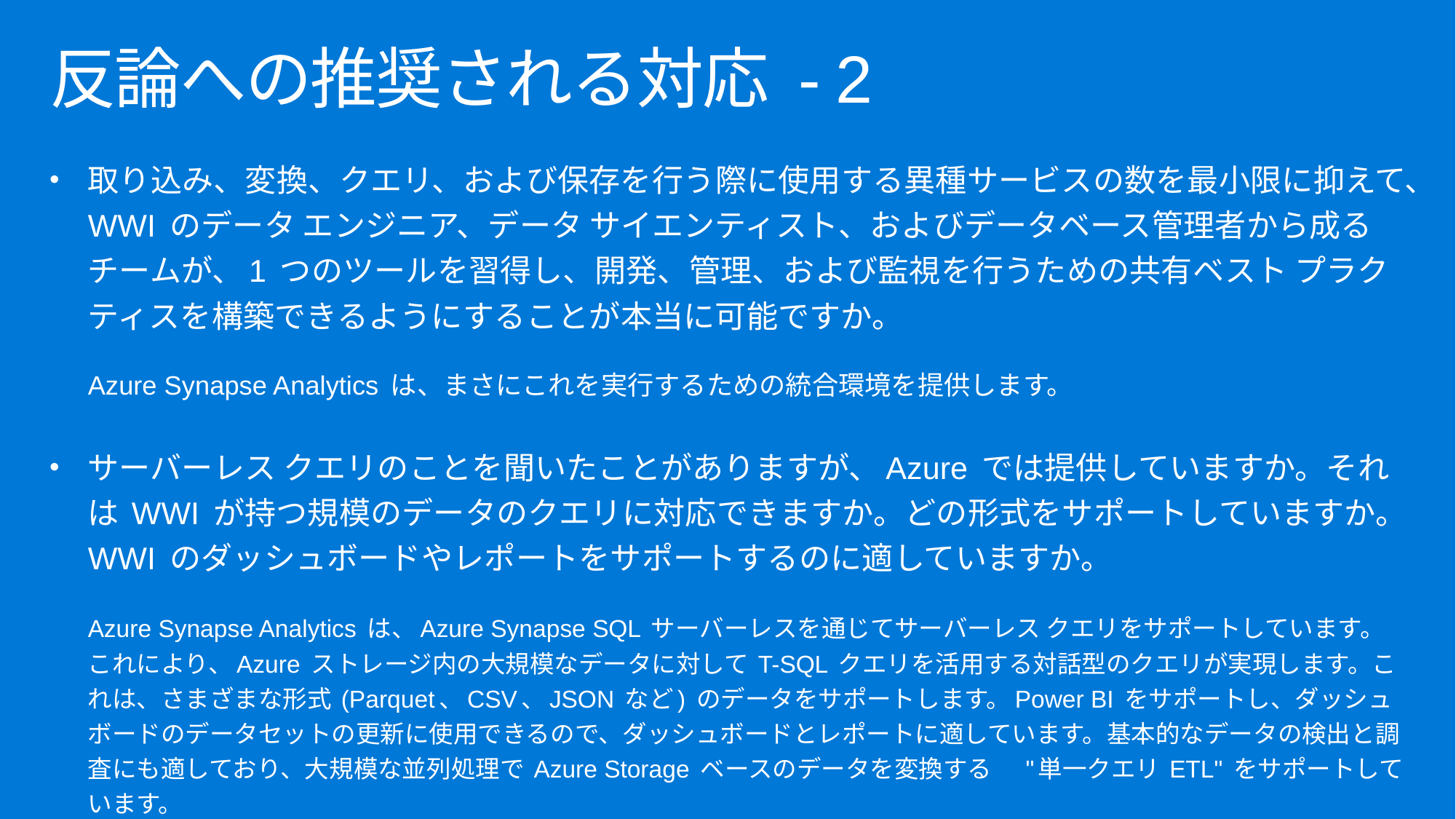

# 反論への推奨される対応 - 2
取り込み、変換、クエリ、および保存を行う際に使用する異種サービスの数を最小限に抑えて、WWI のデータ エンジニア、データ サイエンティスト、およびデータベース管理者から成るチームが、1 つのツールを習得し、開発、管理、および監視を行うための共有ベスト プラクティスを構築できるようにすることが本当に可能ですか。

Azure Synapse Analytics は、まさにこれを実行するための統合環境を提供します。

サーバーレス クエリのことを聞いたことがありますが、Azure では提供していますか。それは WWI が持つ規模のデータのクエリに対応できますか。どの形式をサポートしていますか。WWI のダッシュボードやレポートをサポートするのに適していますか。

Azure Synapse Analytics は、Azure Synapse SQL サーバーレスを通じてサーバーレス クエリをサポートしています。これにより、Azure ストレージ内の大規模なデータに対して T-SQL クエリを活用する対話型のクエリが実現します。これは、さまざまな形式 (Parquet、CSV、JSON など) のデータをサポートします。Power BI をサポートし、ダッシュボードのデータセットの更新に使用できるので、ダッシュボードとレポートに適しています。基本的なデータの検出と調査にも適しており、大規模な並列処理で Azure Storage ベースのデータを変換する　 "単一クエリ ETL" をサポートしています。